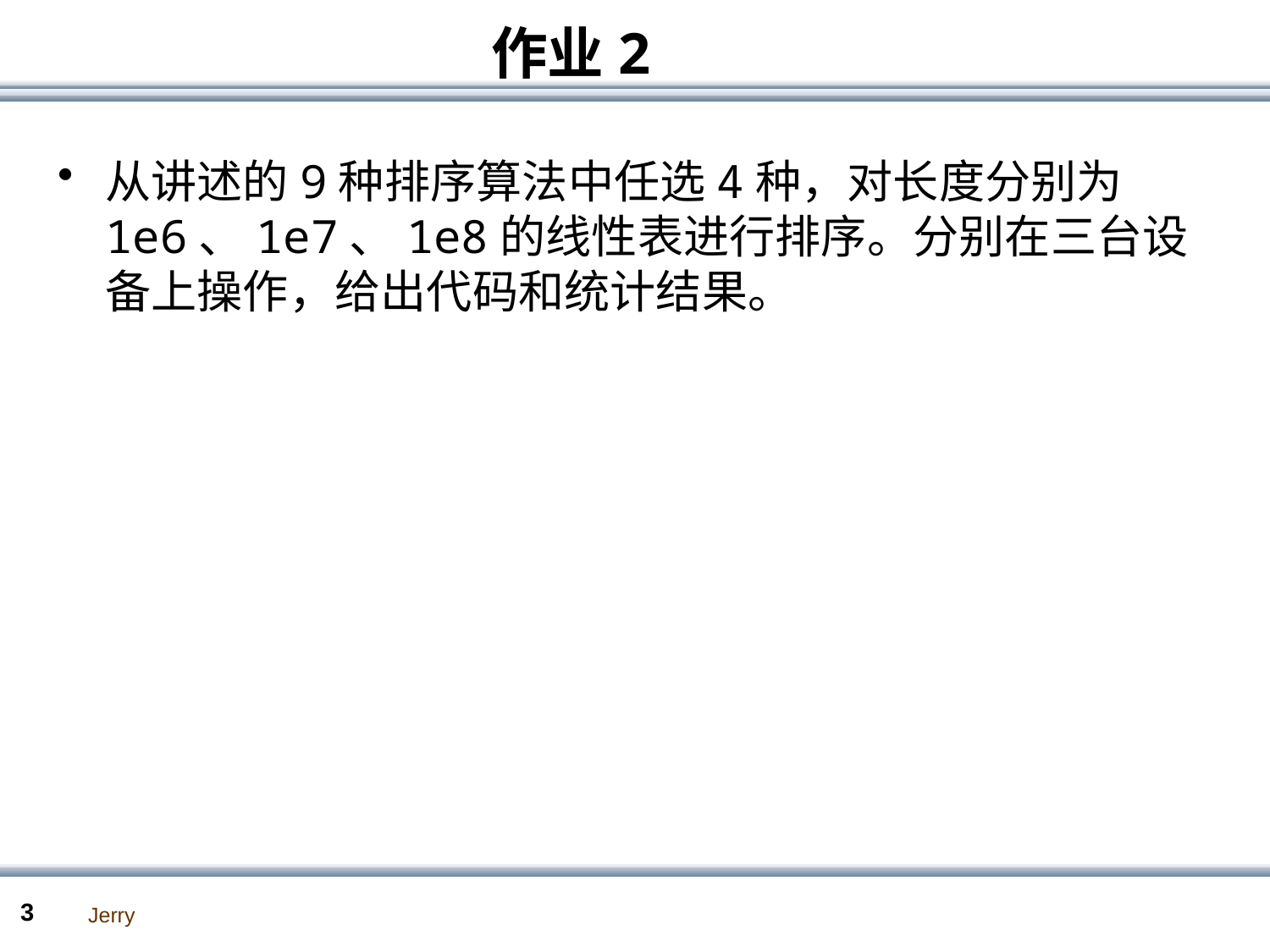

# 作业2
从讲述的9种排序算法中任选4种，对长度分别为1e6、1e7、1e8的线性表进行排序。分别在三台设备上操作，给出代码和统计结果。